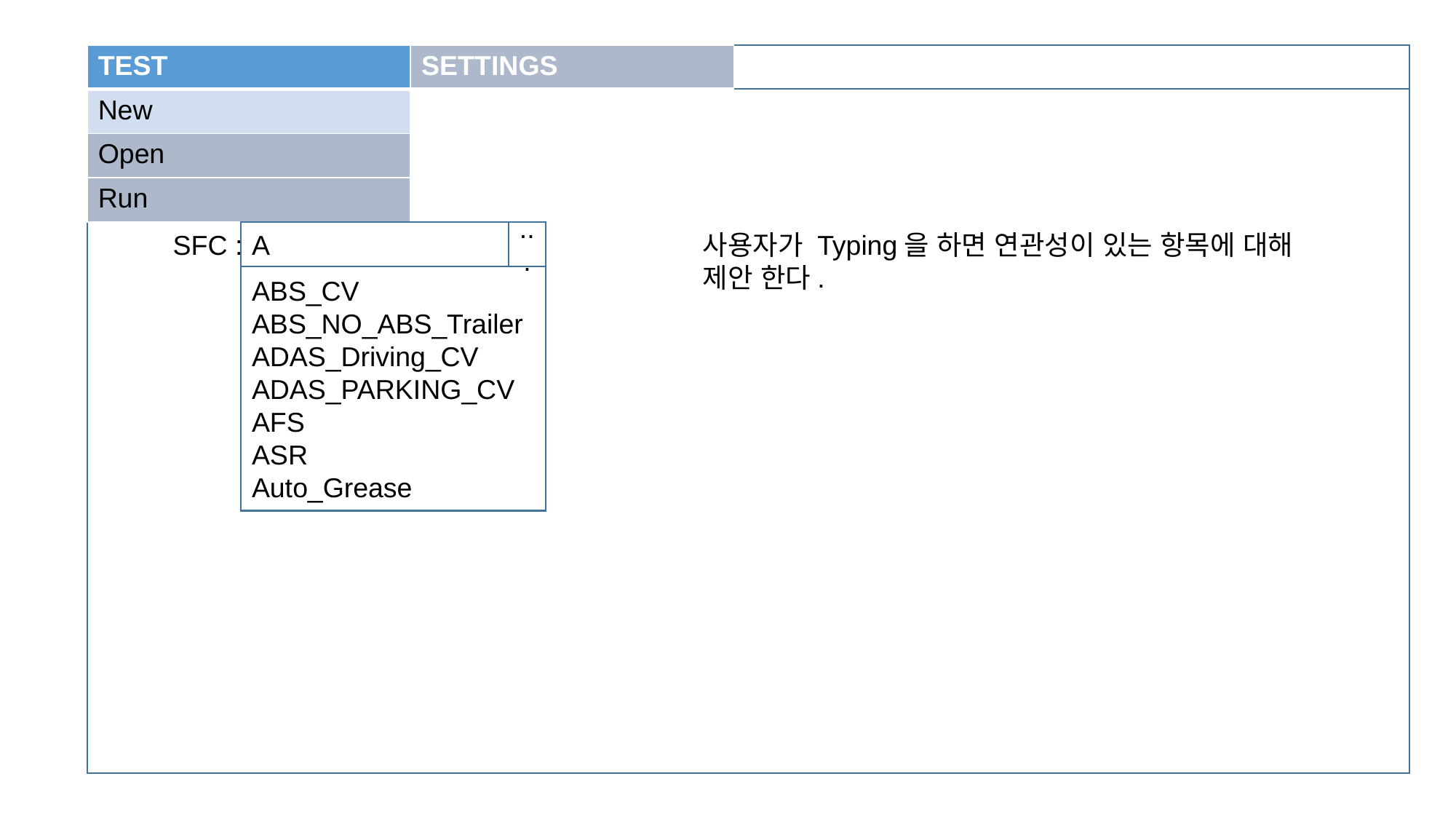

| TEST | SETTINGS |
| --- | --- |
| New |  |
| Open |  |
| Run |  |
SFC :
A
...
사용자가 Typing을 하면 연관성이 있는 항목에 대해
제안 한다.
ABS_CV
ABS_NO_ABS_Trailer
ADAS_Driving_CV
ADAS_PARKING_CV
AFS
ASR
Auto_Grease